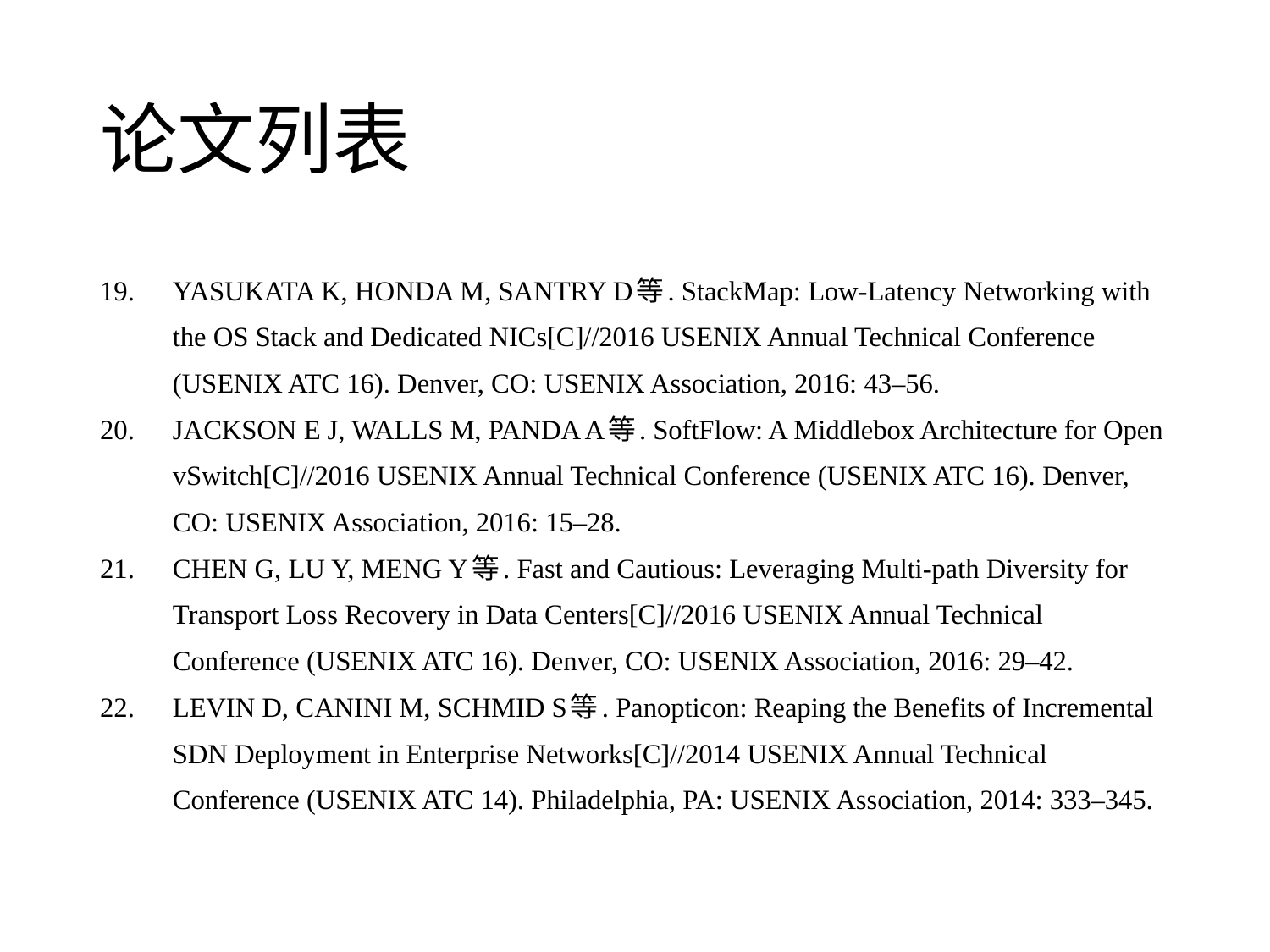

# 论文列表
YASUKATA K, HONDA M, SANTRY D等. StackMap: Low-Latency Networking with the OS Stack and Dedicated NICs[C]//2016 USENIX Annual Technical Conference (USENIX ATC 16). Denver, CO: USENIX Association, 2016: 43–56.
JACKSON E J, WALLS M, PANDA A等. SoftFlow: A Middlebox Architecture for Open vSwitch[C]//2016 USENIX Annual Technical Conference (USENIX ATC 16). Denver, CO: USENIX Association, 2016: 15–28.
CHEN G, LU Y, MENG Y等. Fast and Cautious: Leveraging Multi-path Diversity for Transport Loss Recovery in Data Centers[C]//2016 USENIX Annual Technical Conference (USENIX ATC 16). Denver, CO: USENIX Association, 2016: 29–42.
LEVIN D, CANINI M, SCHMID S等. Panopticon: Reaping the Benefits of Incremental SDN Deployment in Enterprise Networks[C]//2014 USENIX Annual Technical Conference (USENIX ATC 14). Philadelphia, PA: USENIX Association, 2014: 333–345.